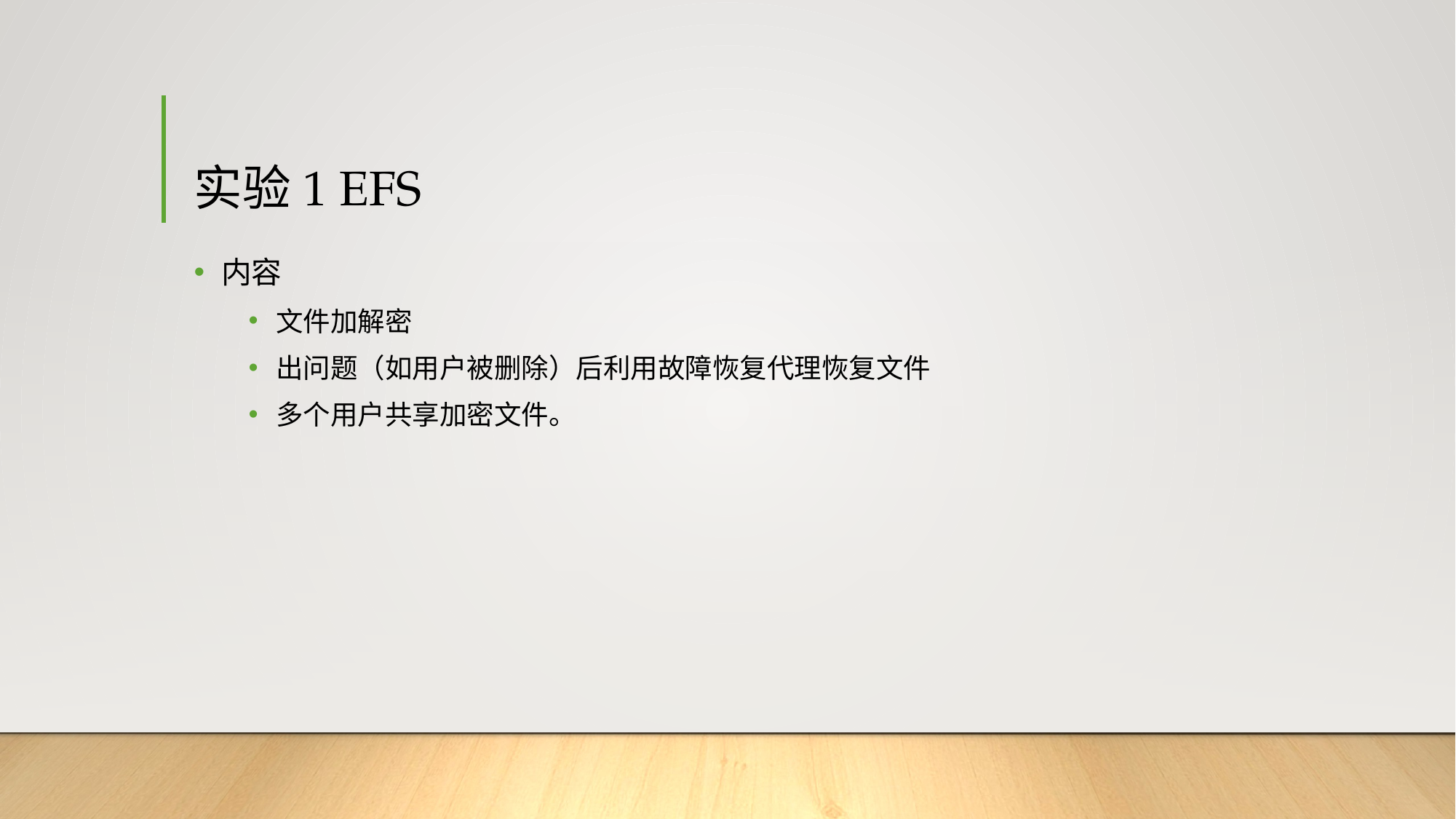

# 实验1 EFS
内容
文件加解密
出问题（如用户被删除）后利用故障恢复代理恢复文件
多个用户共享加密文件。